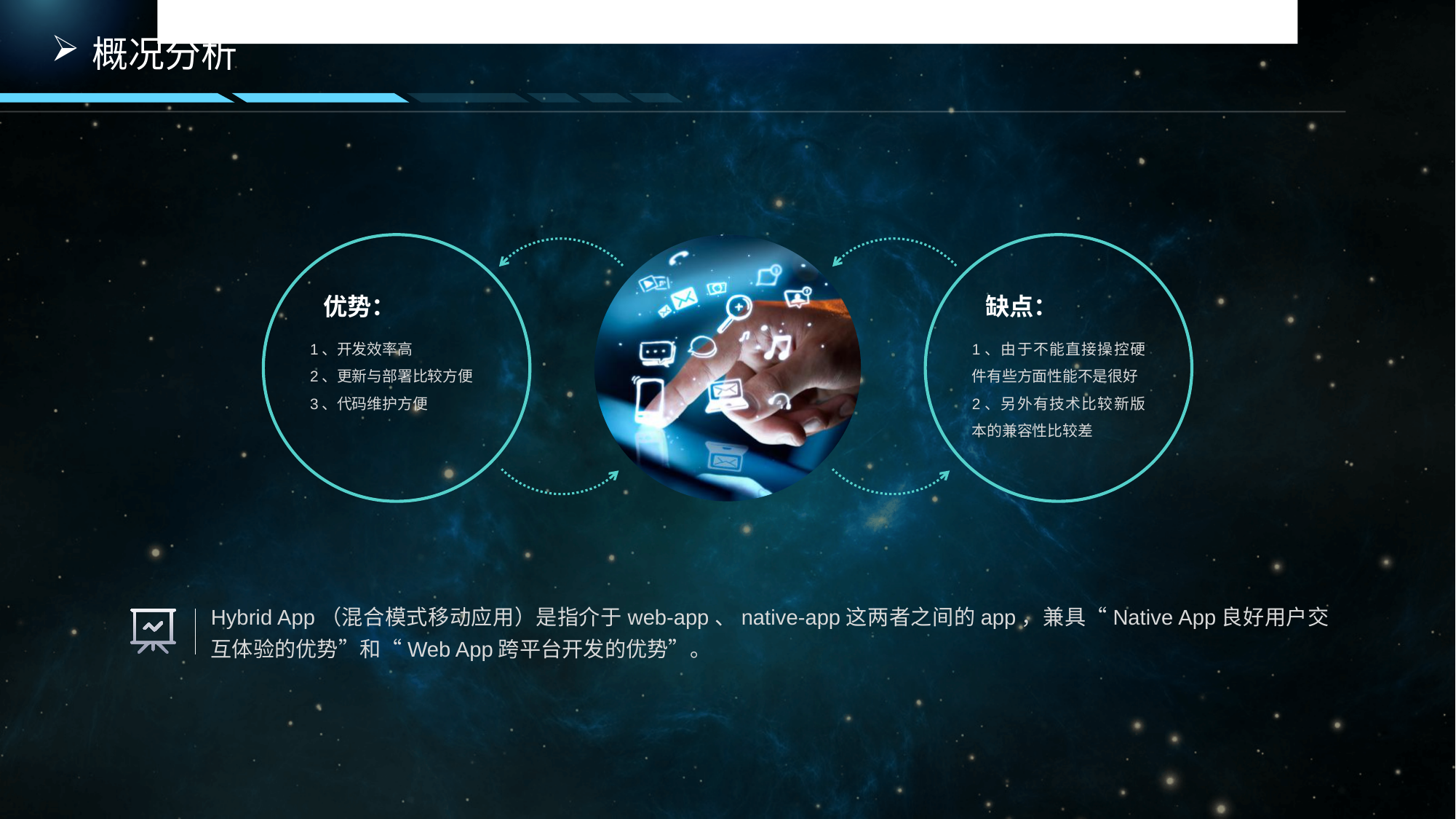

Hybrid App（混合模式移动应用）是指介于web-app、native-app这两者之间的app，兼具“Native App良好用户交互体验的优势”和“Web App跨平台开发的优势”。

概况分析

优势：
缺点：
1、开发效率高
2、更新与部署比较方便
3、代码维护方便
1、由于不能直接操控硬件有些方面性能不是很好
2、另外有技术比较新版本的兼容性比较差

Hybrid App（混合模式移动应用）是指介于web-app、native-app这两者之间的app，兼具“Native App良好用户交互体验的优势”和“Web App跨平台开发的优势”。